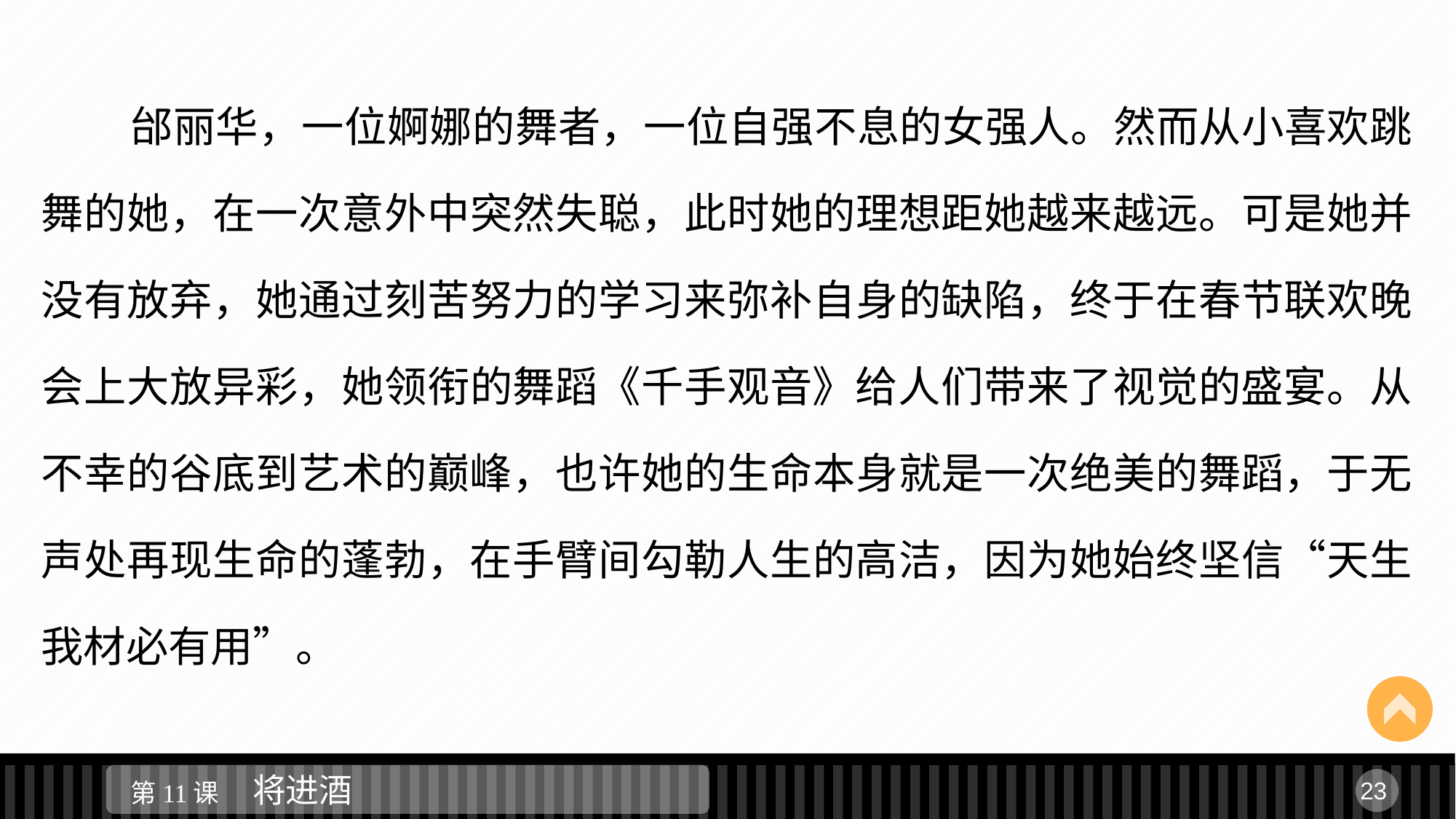

邰丽华，一位婀娜的舞者，一位自强不息的女强人。然而从小喜欢跳舞的她，在一次意外中突然失聪，此时她的理想距她越来越远。可是她并没有放弃，她通过刻苦努力的学习来弥补自身的缺陷，终于在春节联欢晚会上大放异彩，她领衔的舞蹈《千手观音》给人们带来了视觉的盛宴。从不幸的谷底到艺术的巅峰，也许她的生命本身就是一次绝美的舞蹈，于无声处再现生命的蓬勃，在手臂间勾勒人生的高洁，因为她始终坚信“天生我材必有用”。